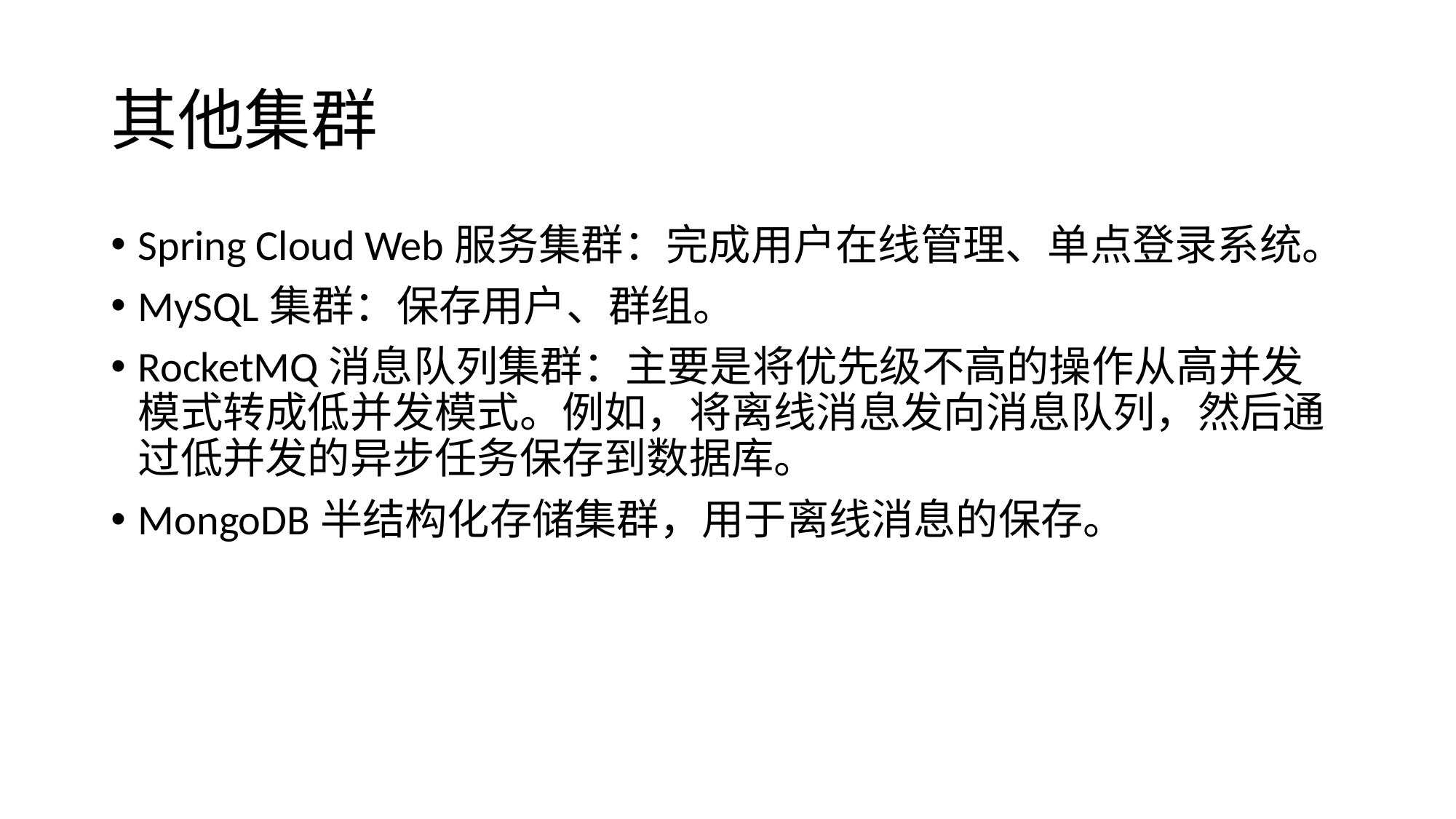

# 其他集群
Spring Cloud Web服务集群：完成用户在线管理、单点登录系统。
MySQL集群：保存用户、群组。
RocketMQ消息队列集群：主要是将优先级不高的操作从高并发模式转成低并发模式。例如，将离线消息发向消息队列，然后通过低并发的异步任务保存到数据库。
MongoDB半结构化存储集群，用于离线消息的保存。